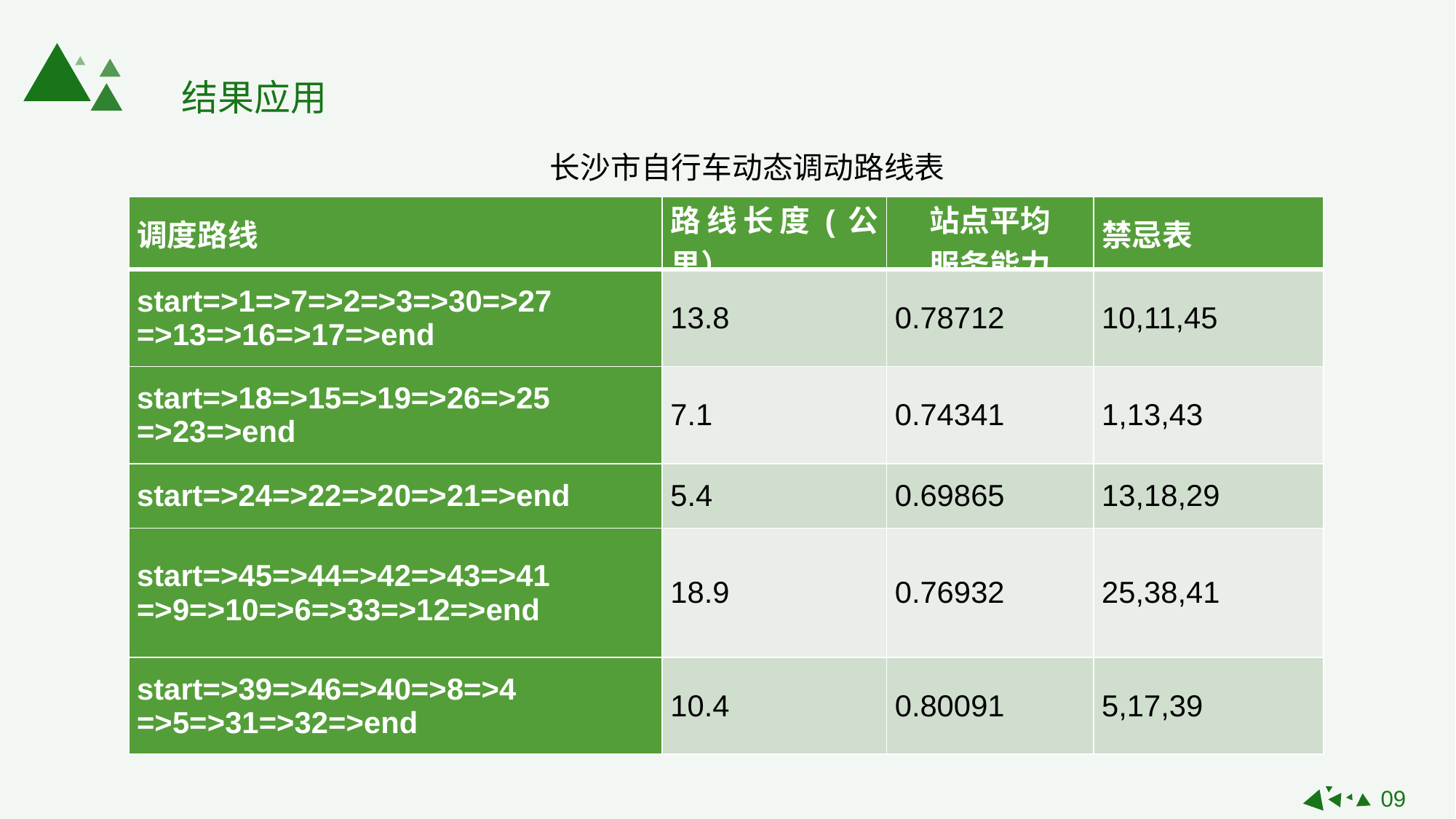

结果应用

长沙市自行车动态调动路线表
| 调度路线 | 路线长度(公里） | 站点平均 服务能力 | 禁忌表 |
| --- | --- | --- | --- |
| start=>1=>7=>2=>3=>30=>27 =>13=>16=>17=>end | 13.8 | 0.78712 | 10,11,45 |
| start=>18=>15=>19=>26=>25 =>23=>end | 7.1 | 0.74341 | 1,13,43 |
| start=>24=>22=>20=>21=>end | 5.4 | 0.69865 | 13,18,29 |
| start=>45=>44=>42=>43=>41 =>9=>10=>6=>33=>12=>end | 18.9 | 0.76932 | 25,38,41 |
| start=>39=>46=>40=>8=>4 =>5=>31=>32=>end | 10.4 | 0.80091 | 5,17,39 |
09